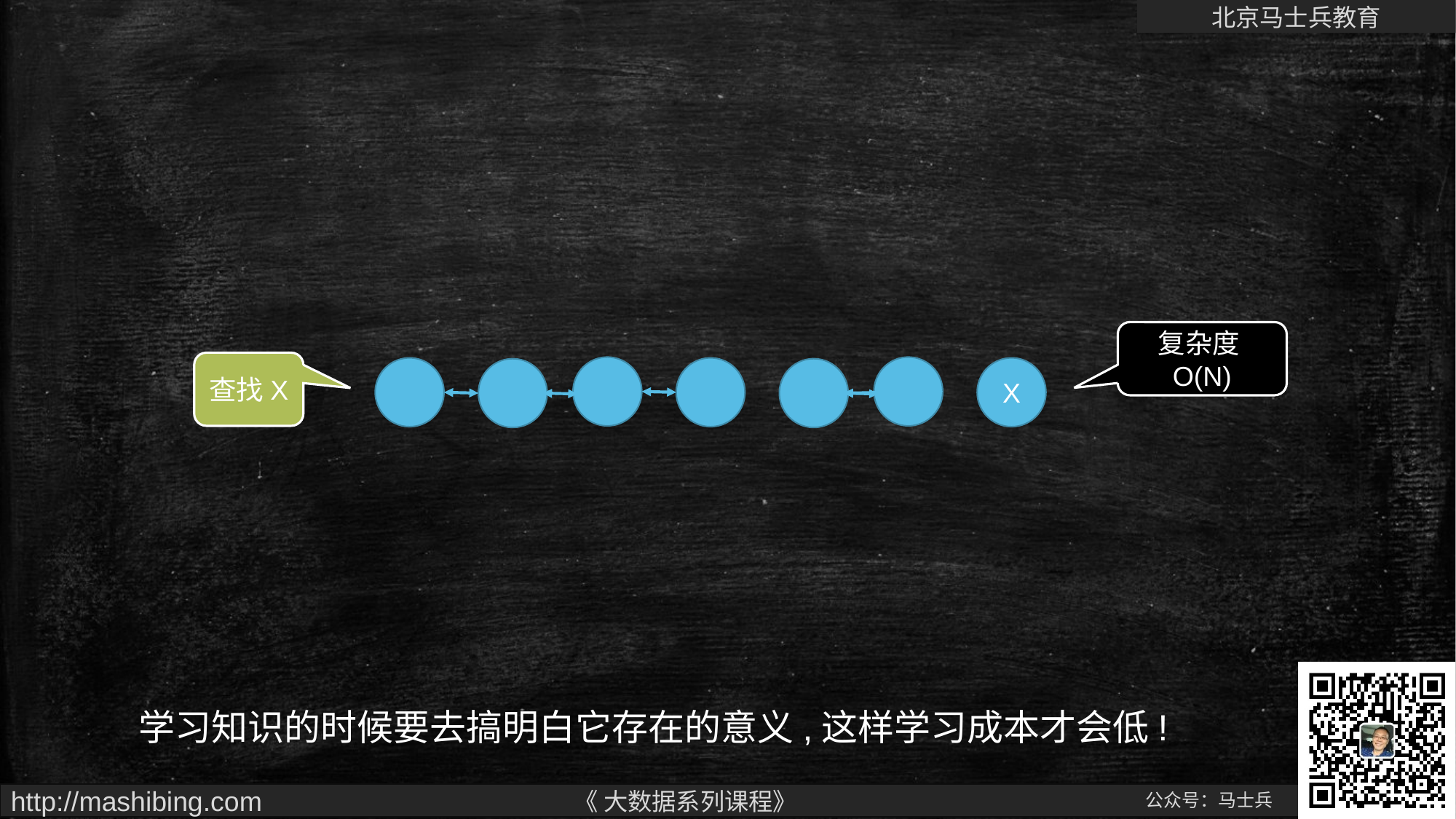

复杂度O(N)
查找X

X

学习知识的时候要去搞明白它存在的意义,这样学习成本才会低!